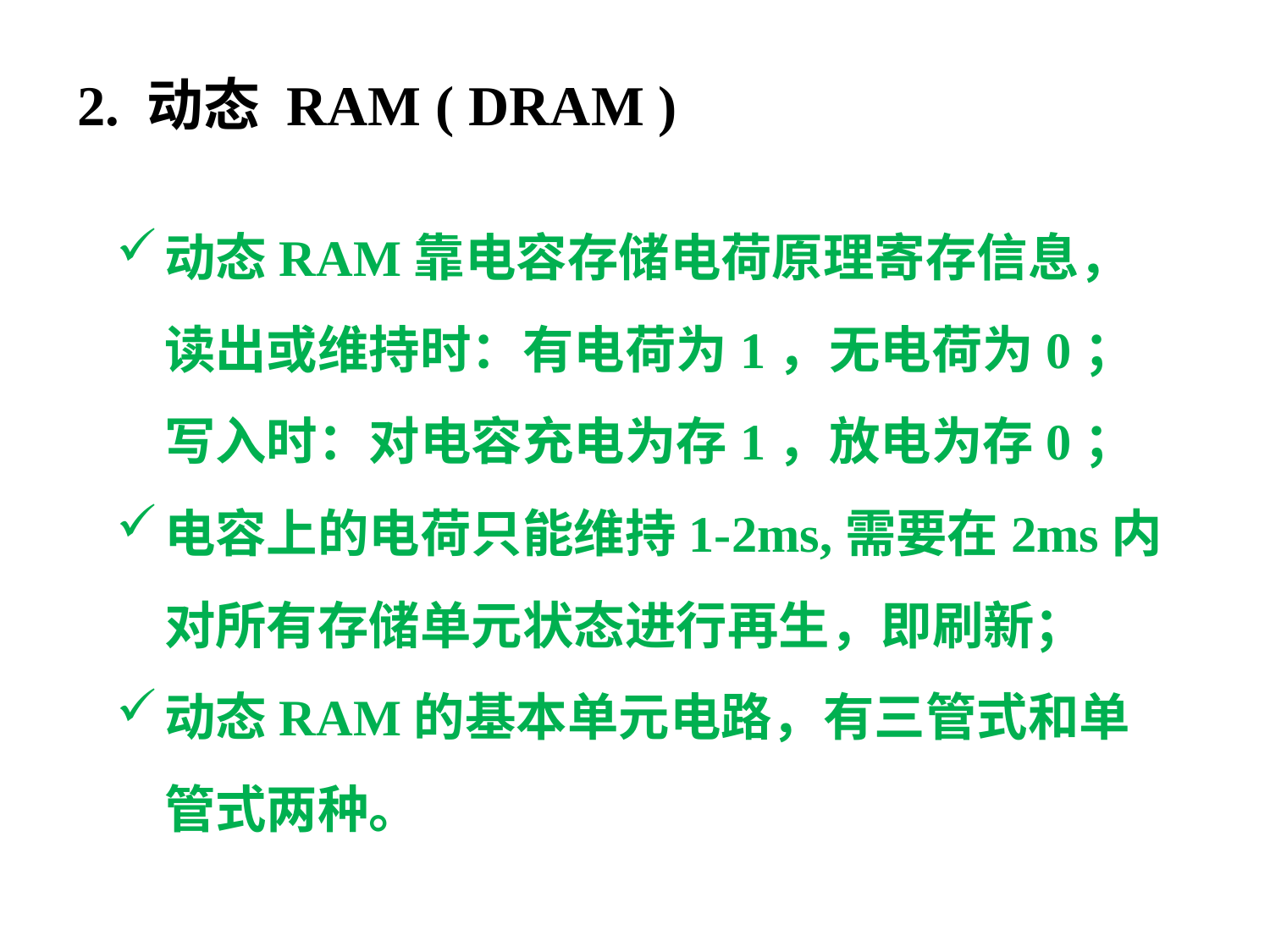

2. 动态 RAM ( DRAM )
动态RAM靠电容存储电荷原理寄存信息，读出或维持时：有电荷为1，无电荷为0；写入时：对电容充电为存1，放电为存0；
电容上的电荷只能维持1-2ms,需要在2ms内对所有存储单元状态进行再生，即刷新；
动态RAM的基本单元电路，有三管式和单管式两种。